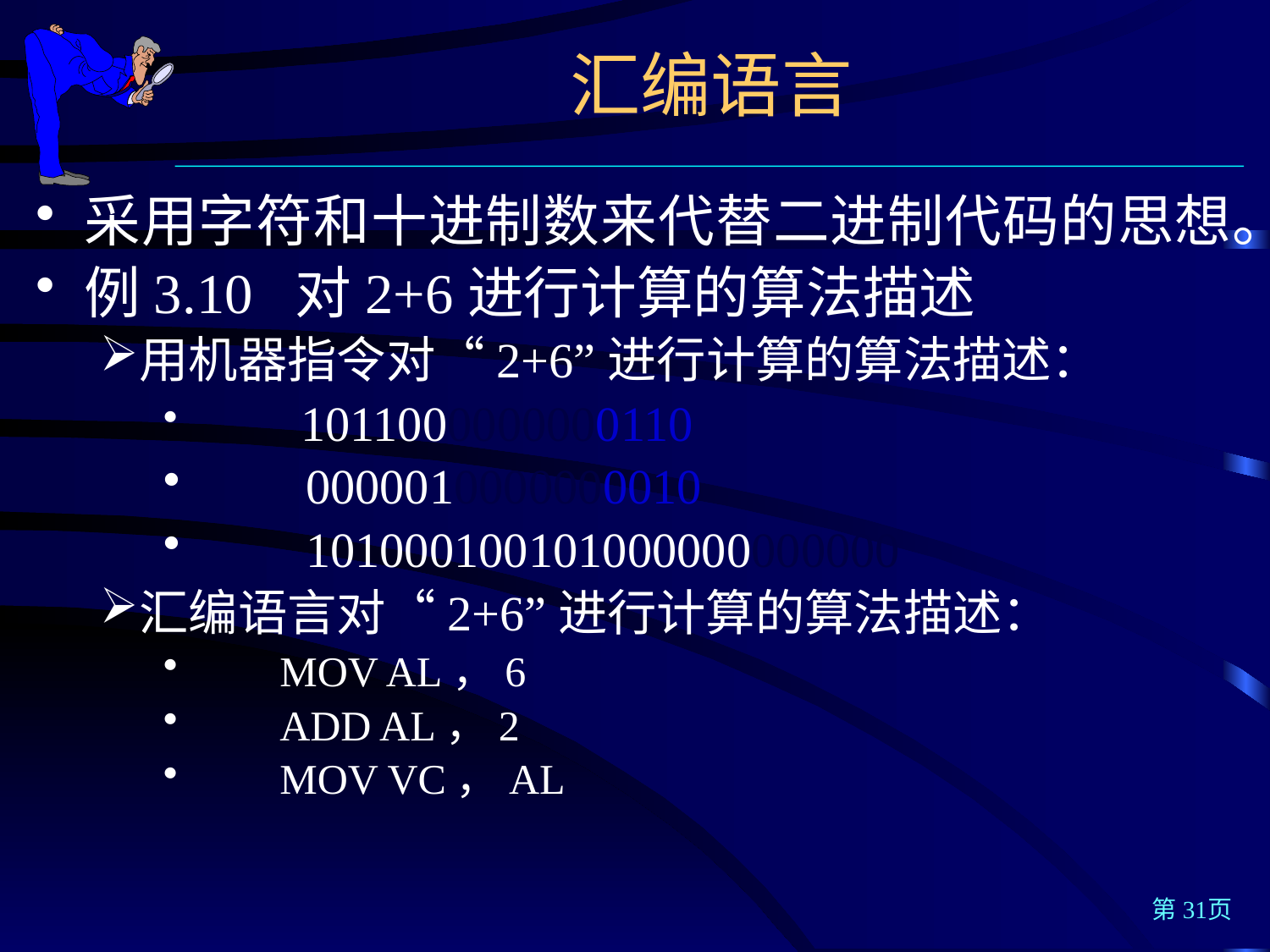

汇编语言
采用字符和十进制数来代替二进制代码的思想。
例3.10  对2+6进行计算的算法描述
用机器指令对“2+6”进行计算的算法描述：
          1011000000000110
         0000010000000010
         101000100101000000000000
汇编语言对“2+6”进行计算的算法描述：
        MOV AL，6
        ADD AL，2
        MOV VC，AL

第31页